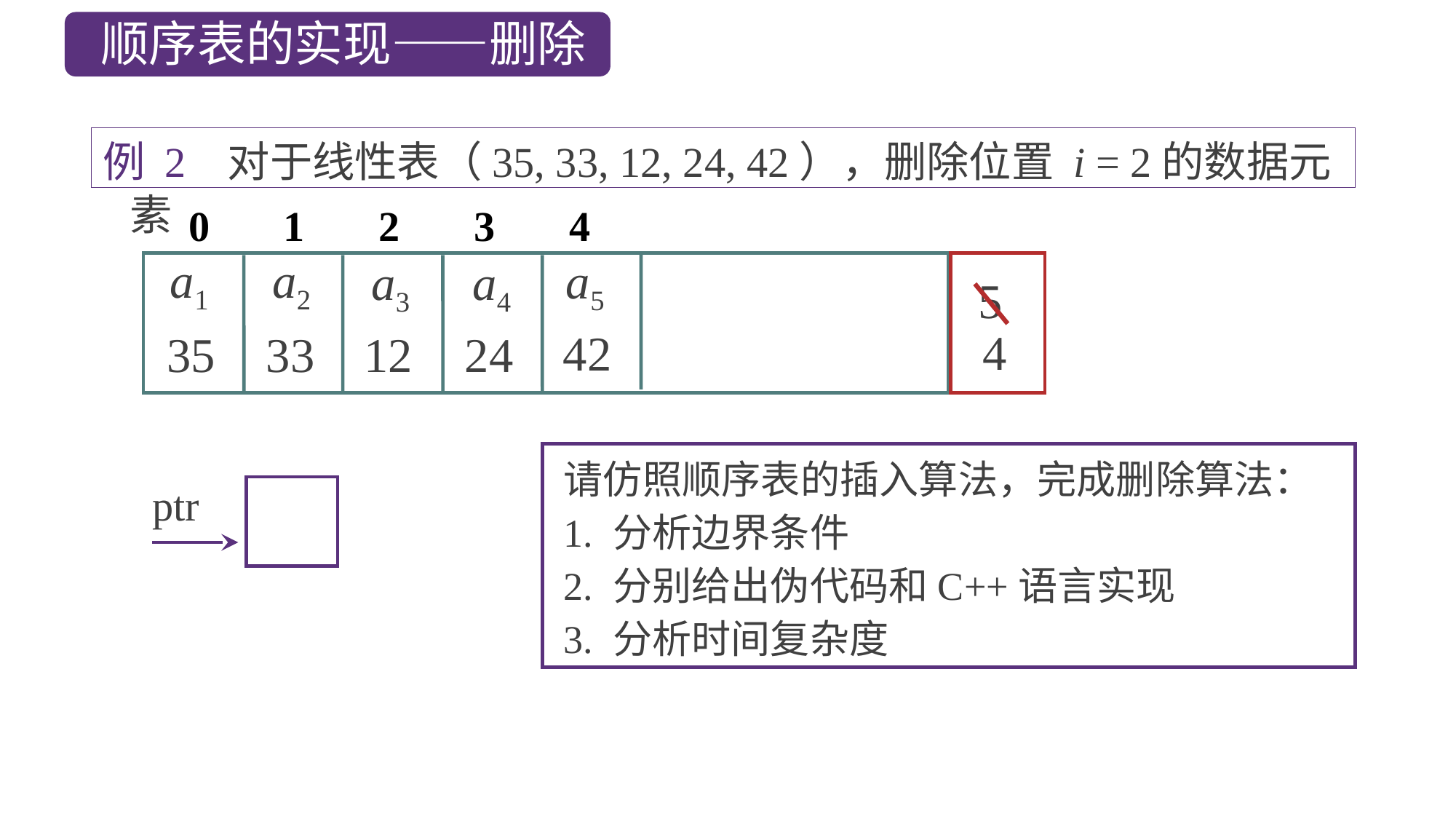

顺序表的实现——删除

例 2   对于线性表（35, 33, 12, 24, 42），删除位置 i = 2的数据元素
0       1       2       3       4
a1
a2
a5
a3
a4

 5

4
42
35
12
33
24
请仿照顺序表的插入算法，完成删除算法：
1. 分析边界条件
2. 分别给出伪代码和C++语言实现
3. 分析时间复杂度
ptr